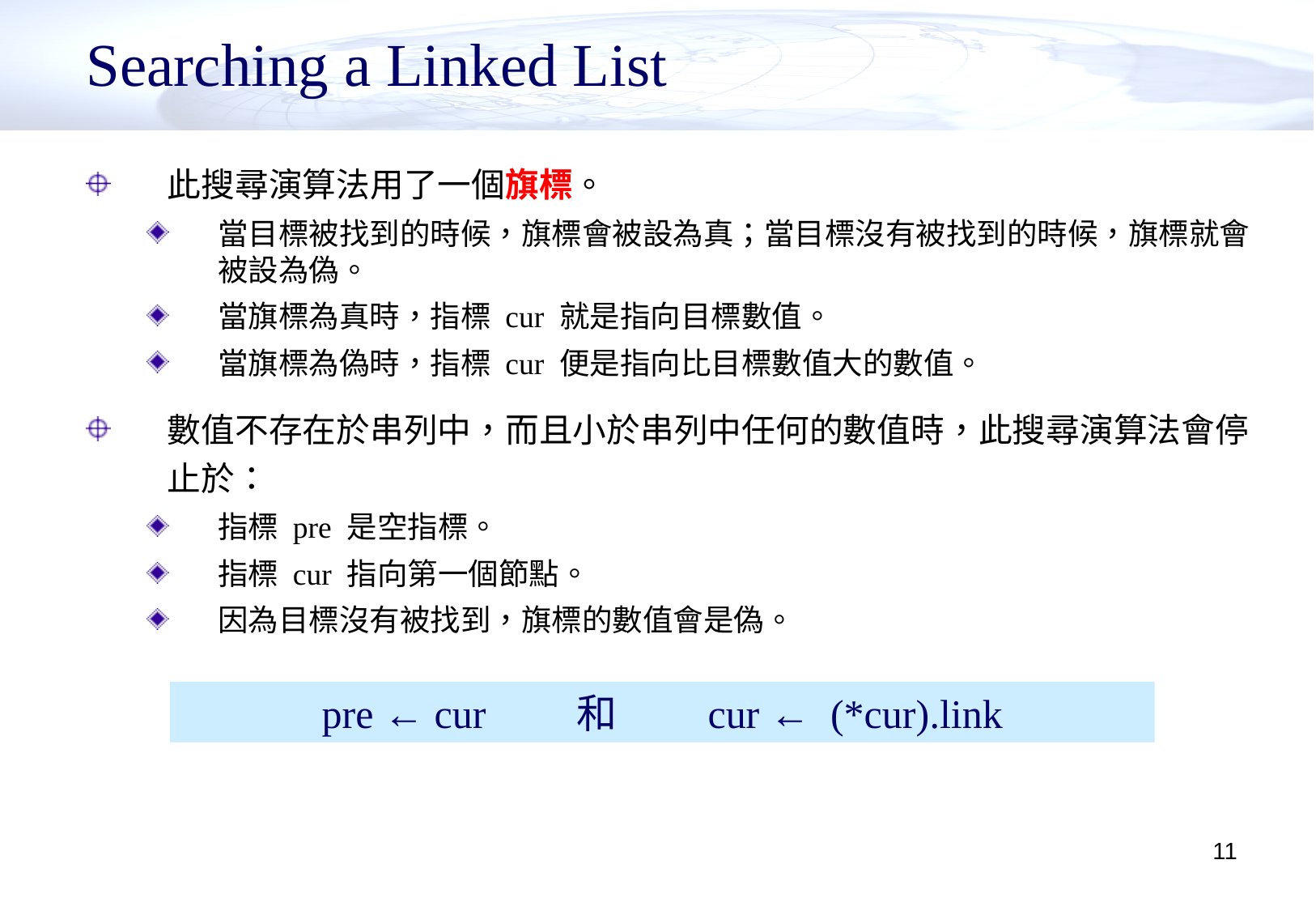

# Searching a Linked List
此搜尋演算法用了一個旗標。
當目標被找到的時候，旗標會被設為真；當目標沒有被找到的時候，旗標就會被設為偽。
當旗標為真時，指標 cur 就是指向目標數值。
當旗標為偽時，指標 cur 便是指向比目標數值大的數值。
數值不存在於串列中，而且小於串列中任何的數值時，此搜尋演算法會停止於：
指標 pre 是空指標。
指標 cur 指向第一個節點。
因為目標沒有被找到，旗標的數值會是偽。
pre ← cur　　和　　cur ←  (*cur).link
11